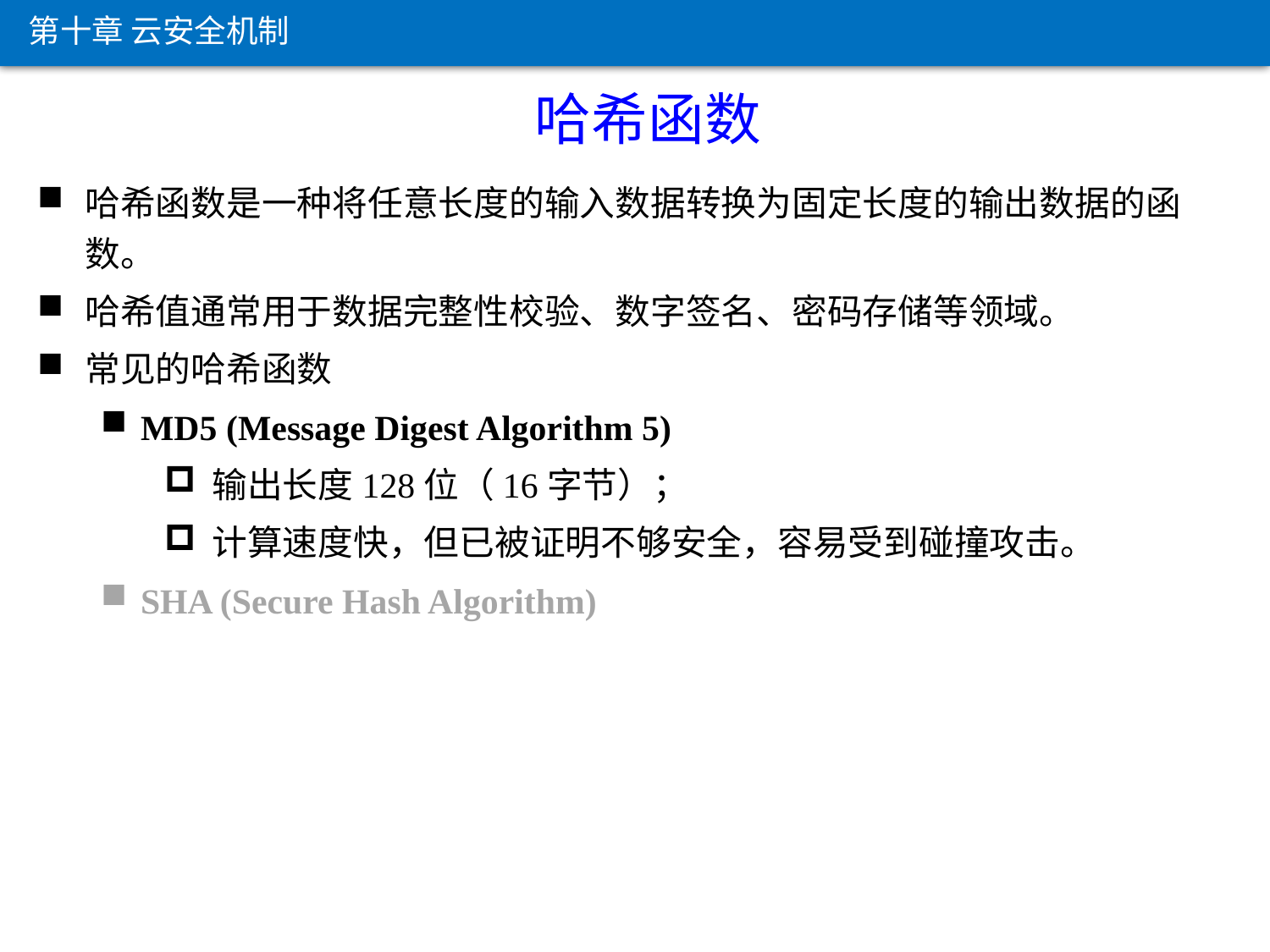

第十章 云安全机制
 哈希函数
哈希函数是一种将任意长度的输入数据转换为固定长度的输出数据的函数。
哈希值通常用于数据完整性校验、数字签名、密码存储等领域。
常见的哈希函数
MD5 (Message Digest Algorithm 5)
输出长度128位（16字节）；
计算速度快，但已被证明不够安全，容易受到碰撞攻击。
SHA (Secure Hash Algorithm)